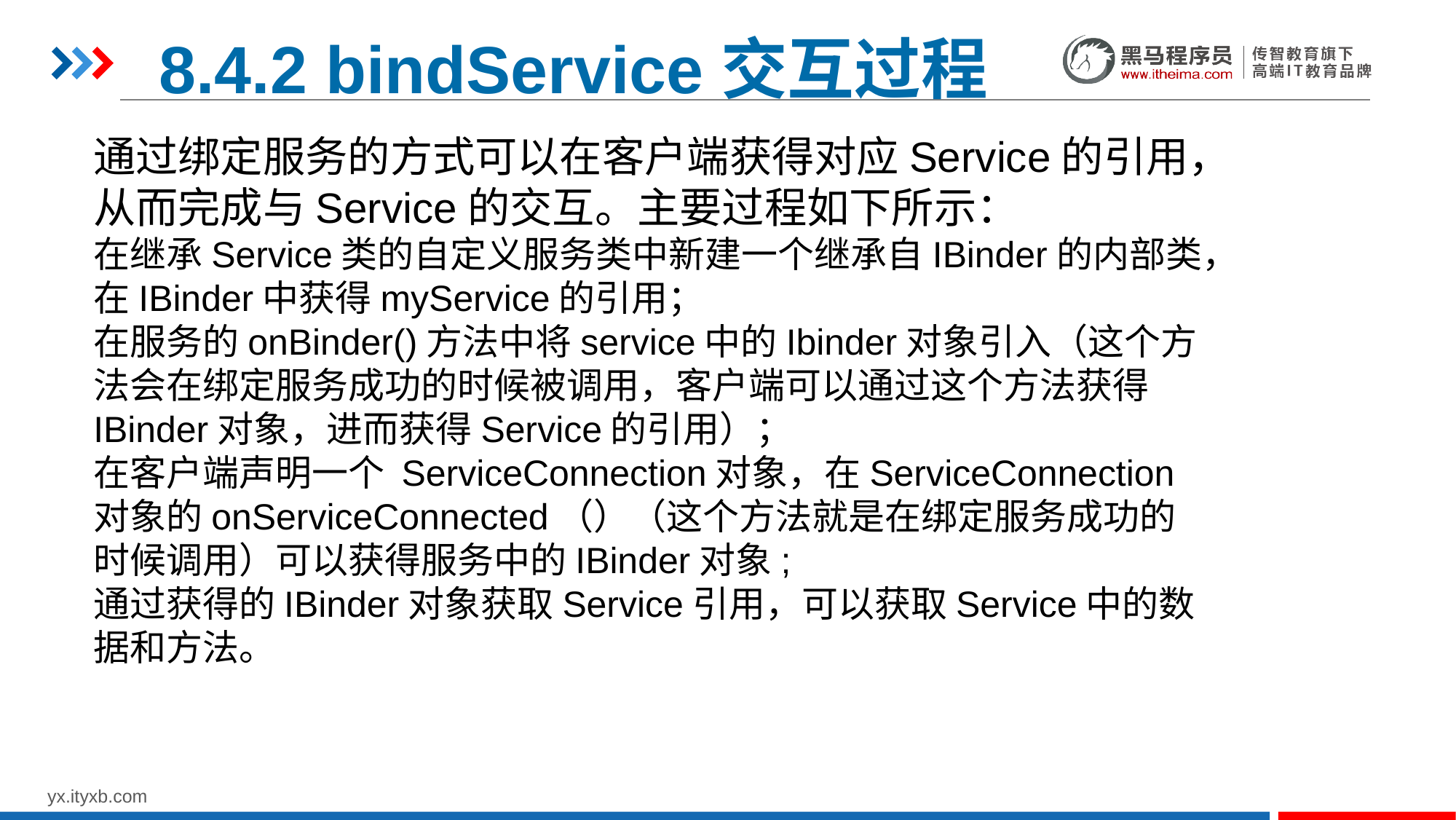

# 8.4.2 bindService交互过程
通过绑定服务的方式可以在客户端获得对应Service的引用，从而完成与Service的交互。主要过程如下所示：
在继承Service类的自定义服务类中新建一个继承自IBinder的内部类，在IBinder中获得myService的引用；
在服务的onBinder()方法中将service中的Ibinder对象引入（这个方法会在绑定服务成功的时候被调用，客户端可以通过这个方法获得IBinder对象，进而获得Service的引用）；
在客户端声明一个 ServiceConnection对象，在ServiceConnection对象的onServiceConnected（）（这个方法就是在绑定服务成功的时候调用）可以获得服务中的IBinder对象;
通过获得的IBinder对象获取Service引用，可以获取Service中的数据和方法。